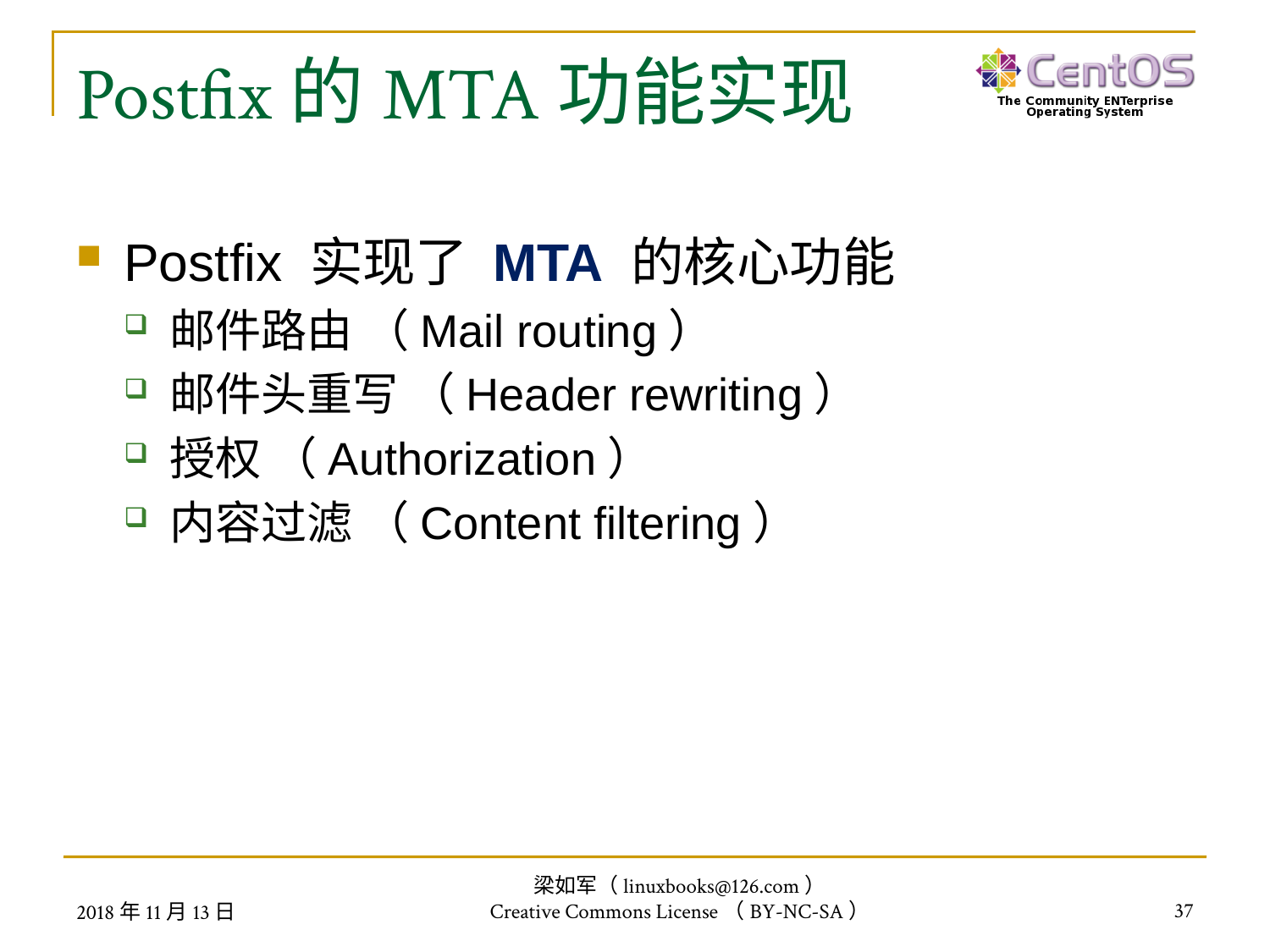

# Postfix的MTA功能实现
Postfix 实现了 MTA 的核心功能
邮件路由 （Mail routing）
邮件头重写 （Header rewriting）
授权 （Authorization）
内容过滤 （Content filtering）
梁如军（linuxbooks@126.com）
Creative Commons License（BY-NC-SA）
2018年11月13日
37